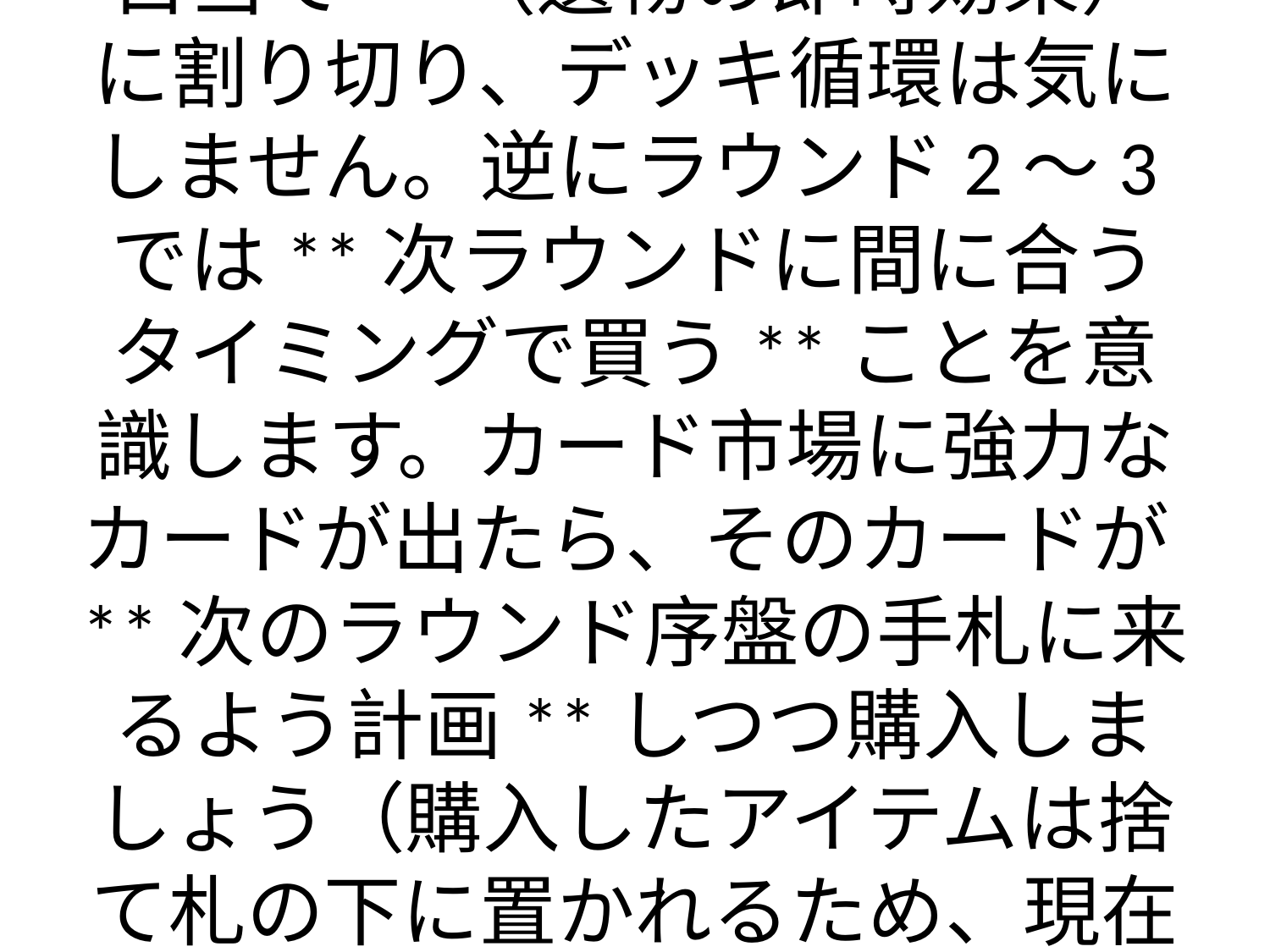

# - **デッキ枚数と購入ペース:** アルナックはラウンド数が限られているため、**買いすぎによるデッキ肥大化**に注意が必要です。デッキが厚くなると欲しいカードを引けず宝の持ち腐れになります。目安として、**毎ラウンド1～2枚程度のカード購入**に留めておくと良いでしょう。特に序盤に買ったカードはその後2～3回使える可能性がありますが、**ラウンド4以降に買ったカードは実質1回使えればいい方**です。したがって終盤の購入は**得点目当て**（高コストアイテムを点数化する）か**即時効果目当て**（遺物の即時効果）に割り切り、デッキ循環は気にしません。逆にラウンド2～3では**次ラウンドに間に合うタイミングで買う**ことを意識します。カード市場に強力なカードが出たら、そのカードが**次のラウンド序盤の手札に来るよう計画**しつつ購入しましょう（購入したアイテムは捨て札の下に置かれるため、現在の山札が切れた後のシャッフルで上手く引けるよう調整するテクニックがあります）。上級者はこの**デッキ枚数管理と購入タイミング**で差をつけていますが、初心者のうちはあまり難しく考えずとも「強いカードを買いすぎない・買わなすぎない」のバランスを意識すれば十分です。